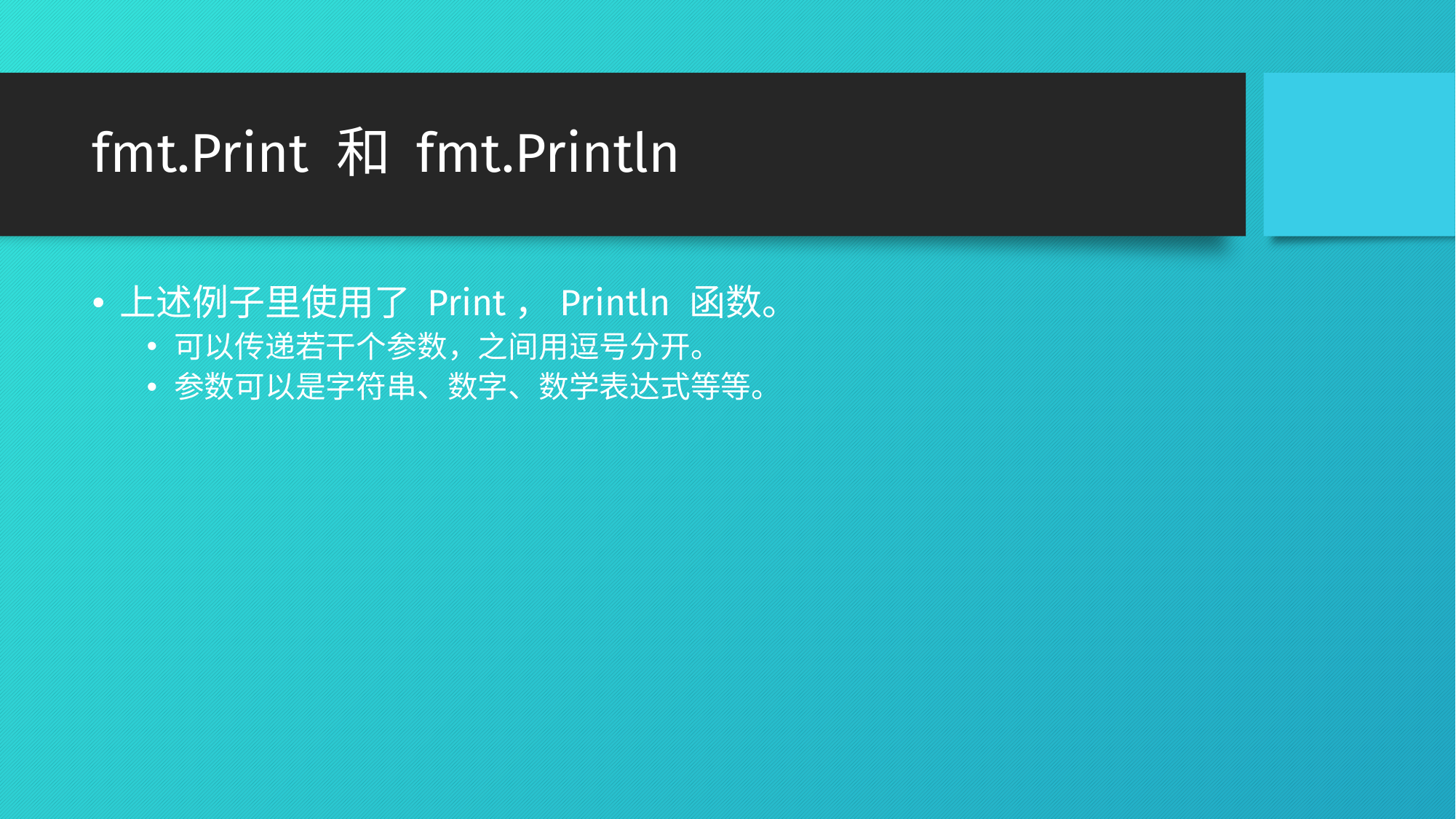

# fmt.Print 和 fmt.Println
上述例子里使用了 Print，Println 函数。
可以传递若干个参数，之间用逗号分开。
参数可以是字符串、数字、数学表达式等等。